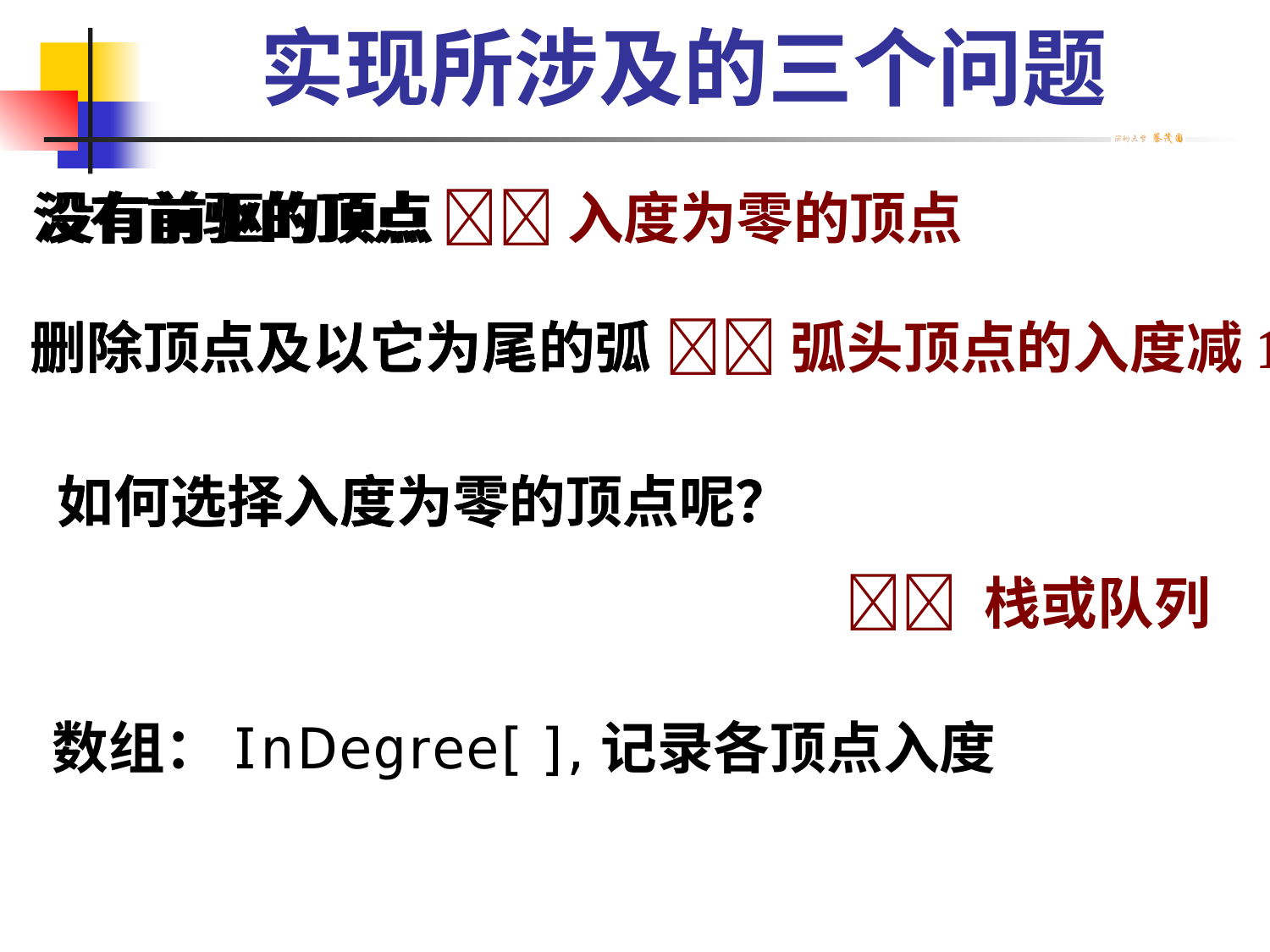

# 实现所涉及的三个问题
没有前驱的顶点 ≡≡ 入度为零的顶点
没有前驱的顶点 ≡≡ 入度为零的顶点
删除顶点及以它为尾的弧 ≡≡ 弧头顶点的入度减1
删除顶点及以它为尾的弧 ≡≡ 弧头顶点的入度减1
如何选择入度为零的顶点呢？
                                                             ≡≡ 栈或队列
如何选择入度为零的顶点呢？
                                                             ≡≡ 栈或队列
数组：InDegree[ ],记录各顶点入度